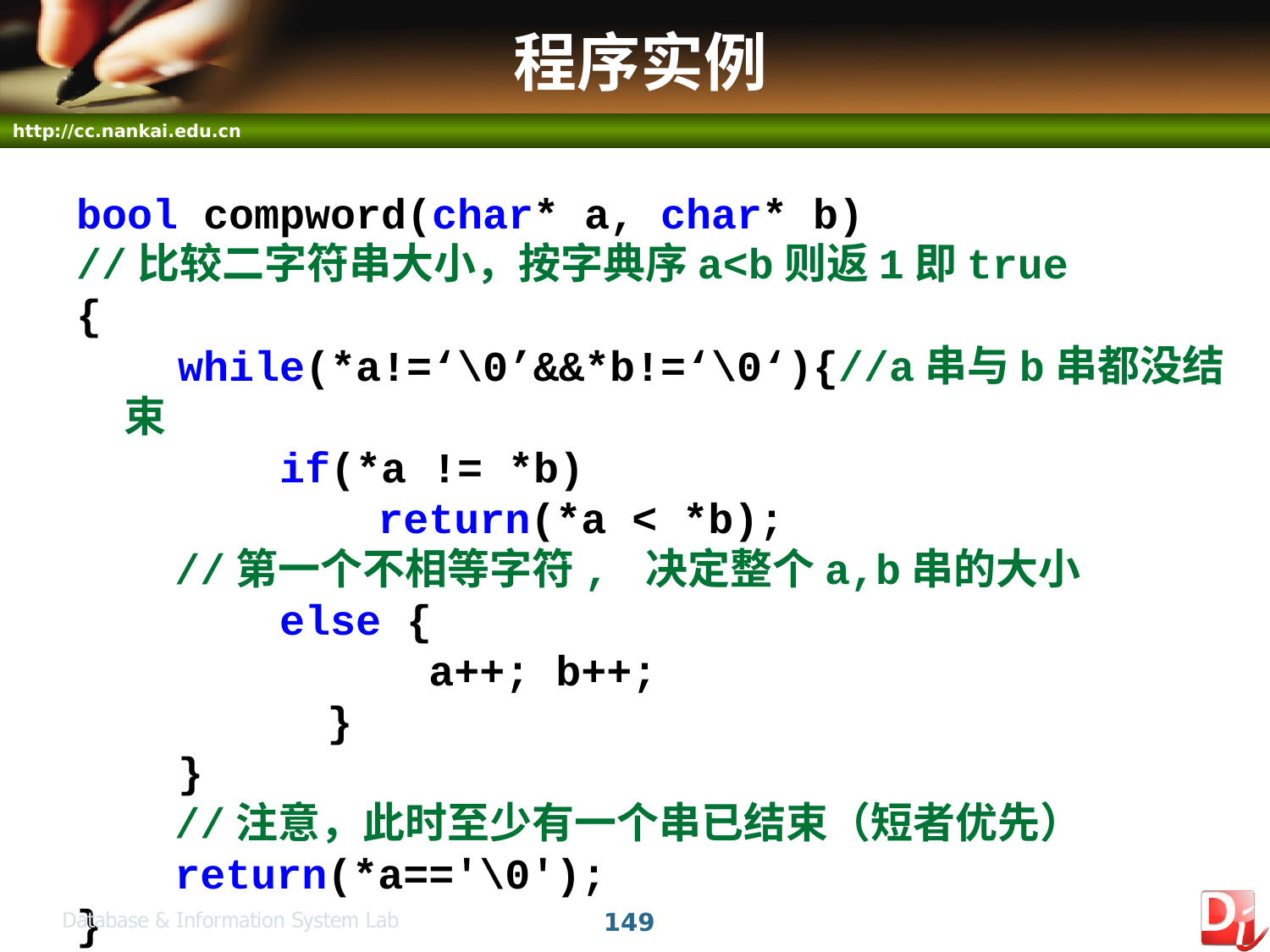

# 程序实例
bool compword(char* a, char* b)
//比较二字符串大小，按字典序a<b则返1即true
{
    while(*a!=‘\0’&&*b!=‘\0‘){//a串与b串都没结束
        if(*a != *b)
	          return(*a < *b);
	  //第一个不相等字符, 决定整个a,b串的大小
        else {
			  a++; b++;
		   }
    }
	  //注意，此时至少有一个串已结束（短者优先）
	  return(*a=='\0');
}
149
Database & Information System Lab